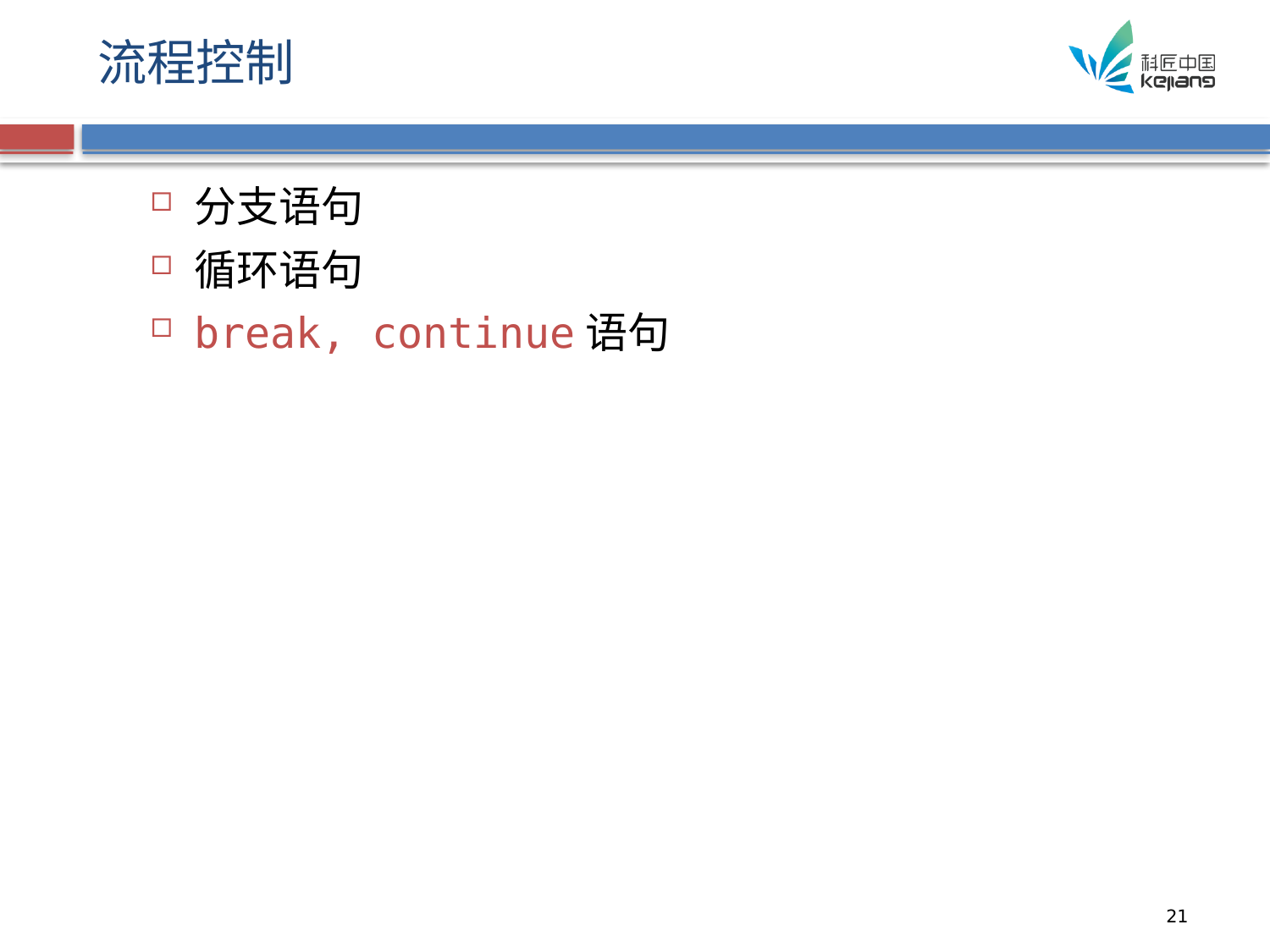

# 流程控制
分支语句
循环语句
break, continue语句

21